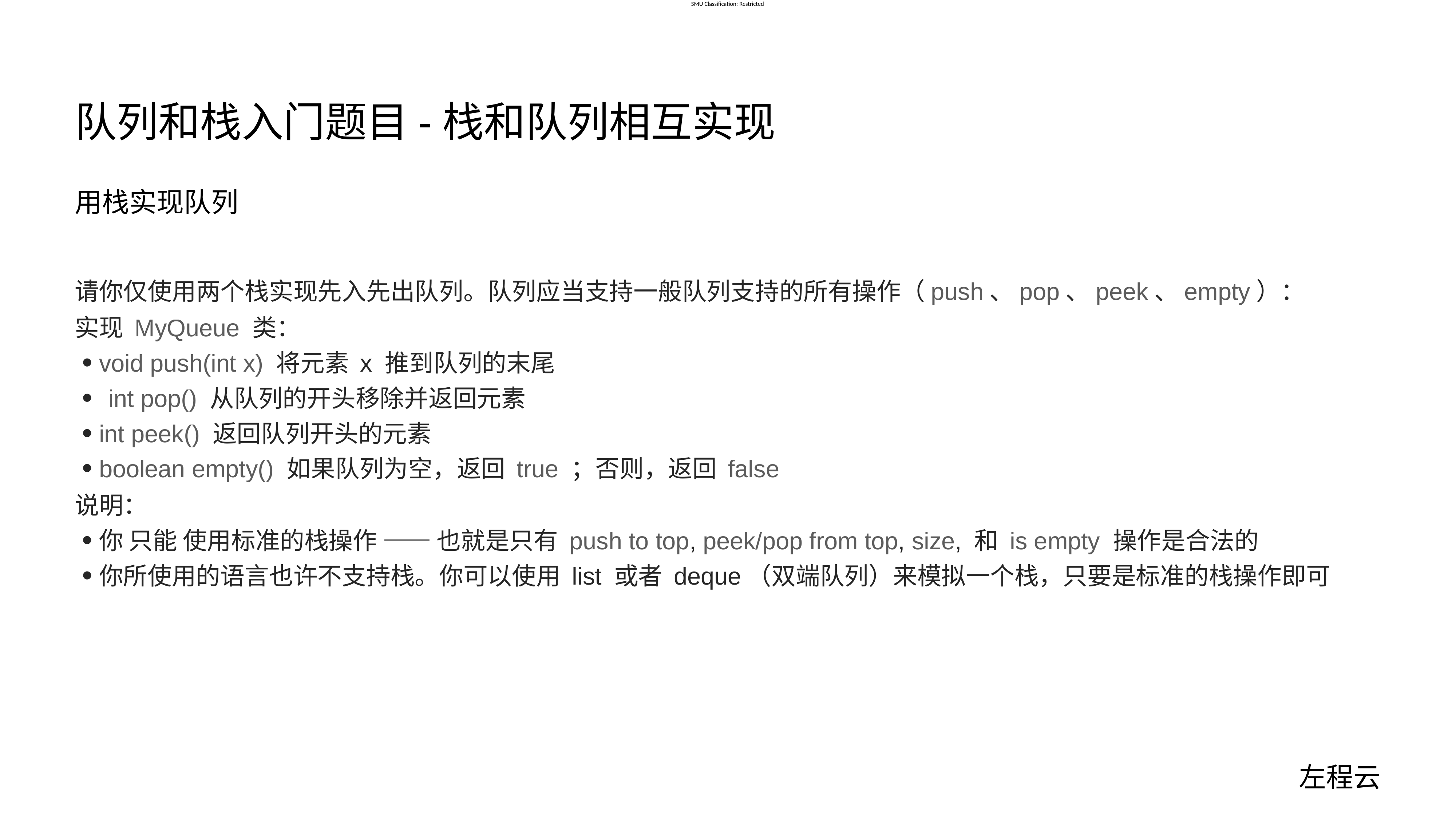

# 队列和栈入门题目-栈和队列相互实现
用栈实现队列
请你仅使用两个栈实现先入先出队列。队列应当支持一般队列支持的所有操作（push、pop、peek、empty）：
实现 MyQueue 类：
void push(int x) 将元素 x 推到队列的末尾
int pop() 从队列的开头移除并返回元素
int peek() 返回队列开头的元素
boolean empty() 如果队列为空，返回 true ；否则，返回 false
说明：
你 只能 使用标准的栈操作 —— 也就是只有 push to top, peek/pop from top, size, 和 is empty 操作是合法的
你所使用的语言也许不支持栈。你可以使用 list 或者 deque（双端队列）来模拟一个栈，只要是标准的栈操作即可
左程云